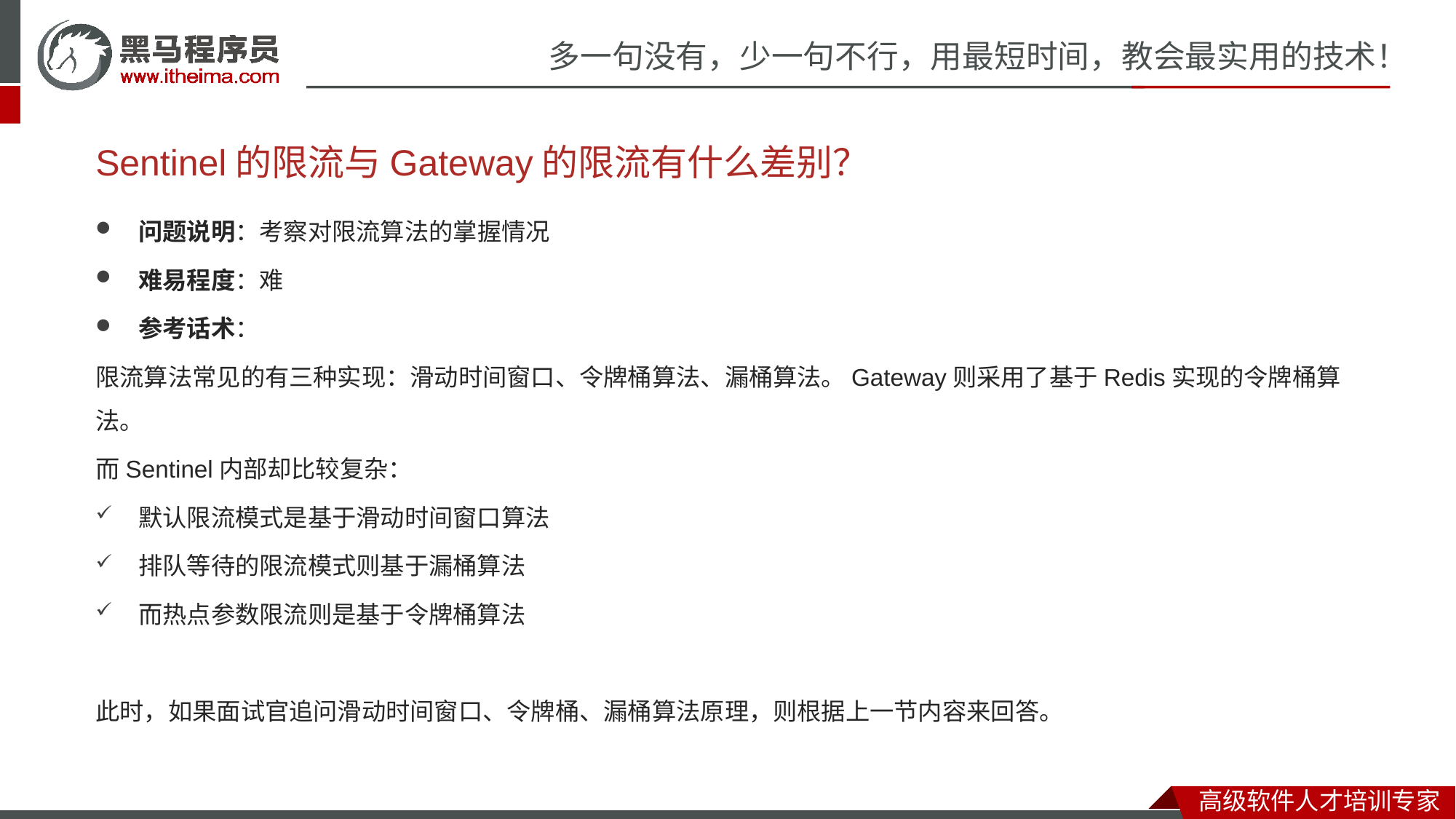

Sentinel的限流与Gateway的限流有什么差别？
问题说明：考察对限流算法的掌握情况
难易程度：难
参考话术：
限流算法常见的有三种实现：滑动时间窗口、令牌桶算法、漏桶算法。Gateway则采用了基于Redis实现的令牌桶算法。
而Sentinel内部却比较复杂：
默认限流模式是基于滑动时间窗口算法
排队等待的限流模式则基于漏桶算法
而热点参数限流则是基于令牌桶算法

此时，如果面试官追问滑动时间窗口、令牌桶、漏桶算法原理，则根据上一节内容来回答。